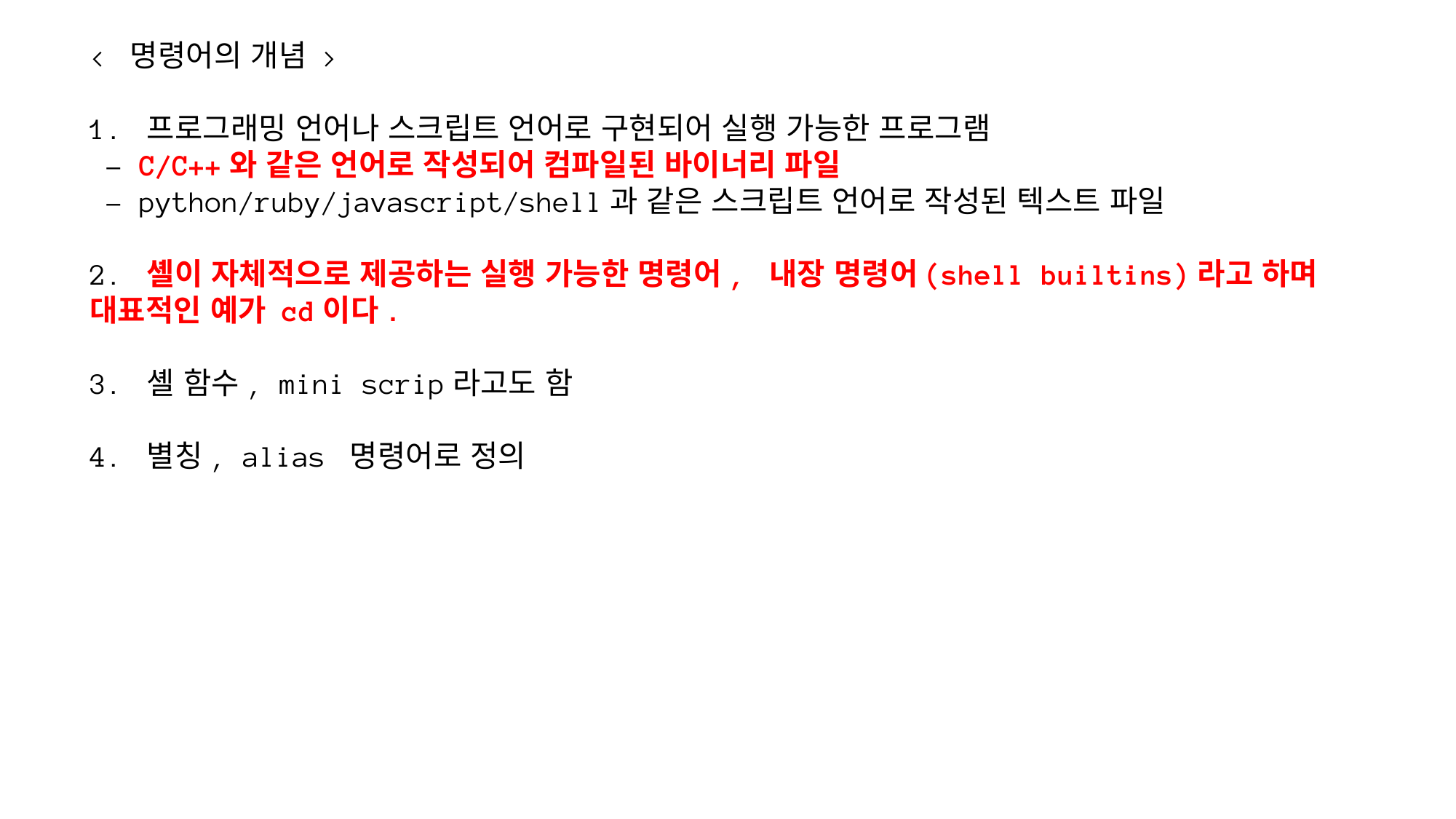

< 명령어의 개념 >

1. 프로그래밍 언어나 스크립트 언어로 구현되어 실행 가능한 프로그램
 - C/C++와 같은 언어로 작성되어 컴파일된 바이너리 파일
 - python/ruby/javascript/shell과 같은 스크립트 언어로 작성된 텍스트 파일

2. 셸이 자체적으로 제공하는 실행 가능한 명령어, 내장 명령어(shell builtins)라고 하며
대표적인 예가 cd이다.

3. 셸 함수, mini scrip라고도 함

4. 별칭, alias 명령어로 정의